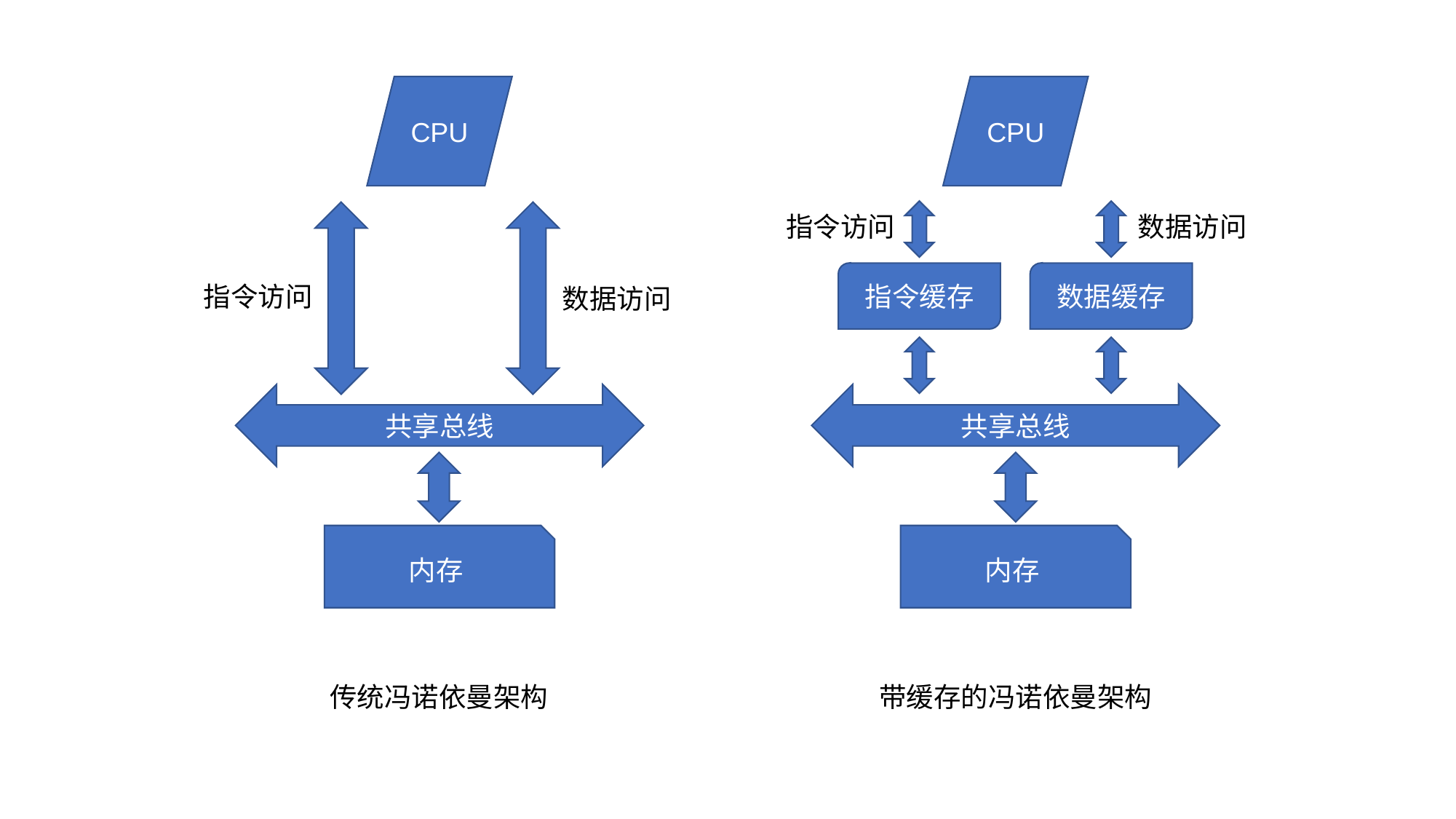

CPU
CPU
指令访问
数据访问

指令缓存
数据缓存

指令访问
数据访问

共享总线
共享总线

内存
内存
传统冯诺依曼架构
带缓存的冯诺依曼架构